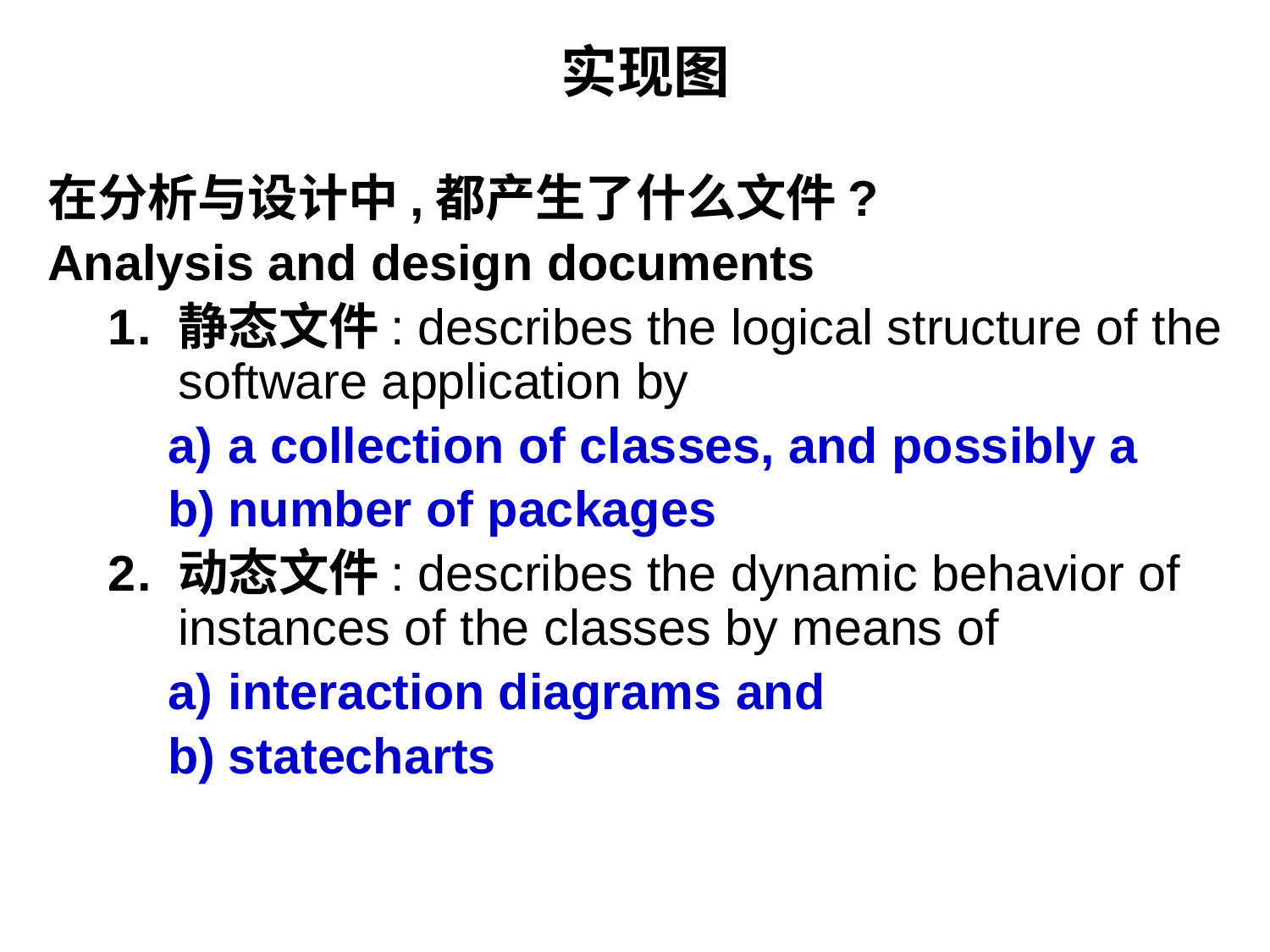

# 实现图
在分析与设计中,都产生了什么文件?
Analysis and design documents
静态文件: describes the logical structure of the software application by
a collection of classes, and possibly a
number of packages
动态文件: describes the dynamic behavior of instances of the classes by means of
interaction diagrams and
statecharts